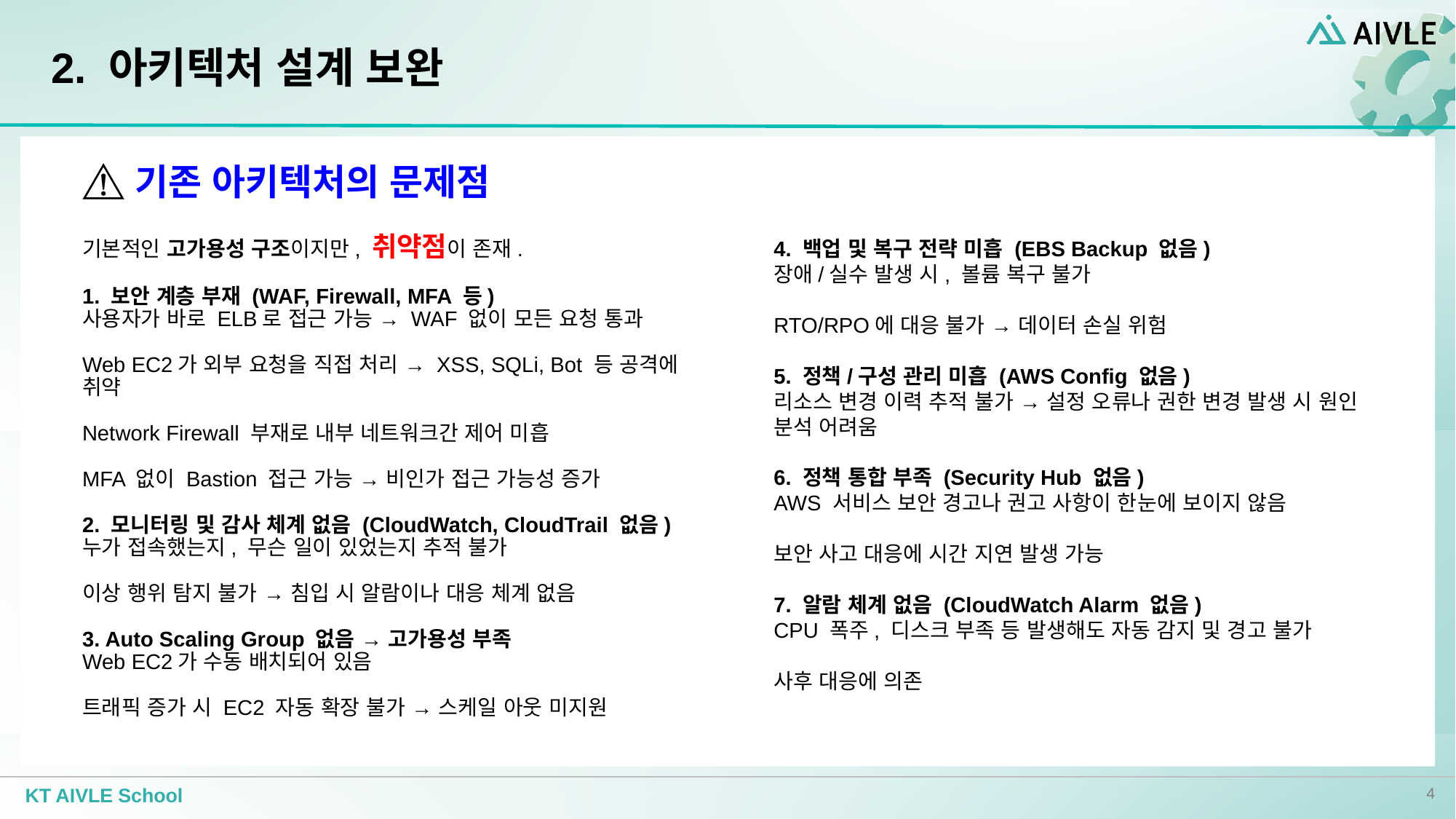

# 2. 아키텍처 설계 보완
⚠️기존 아키텍처의 문제점

기본적인 고가용성 구조이지만, 취약점이 존재.

1. 보안 계층 부재 (WAF, Firewall, MFA 등)
사용자가 바로 ELB로 접근 가능 → WAF 없이 모든 요청 통과

Web EC2가 외부 요청을 직접 처리 → XSS, SQLi, Bot 등 공격에 취약

Network Firewall 부재로 내부 네트워크간 제어 미흡

MFA 없이 Bastion 접근 가능 → 비인가 접근 가능성 증가

2. 모니터링 및 감사 체계 없음 (CloudWatch, CloudTrail 없음)
누가 접속했는지, 무슨 일이 있었는지 추적 불가

이상 행위 탐지 불가 → 침입 시 알람이나 대응 체계 없음

3. Auto Scaling Group 없음 → 고가용성 부족
Web EC2가 수동 배치되어 있음

트래픽 증가 시 EC2 자동 확장 불가 → 스케일 아웃 미지원

4. 백업 및 복구 전략 미흡 (EBS Backup 없음)
장애/실수 발생 시, 볼륨 복구 불가

RTO/RPO에 대응 불가 → 데이터 손실 위험

5. 정책/구성 관리 미흡 (AWS Config 없음)
리소스 변경 이력 추적 불가 → 설정 오류나 권한 변경 발생 시 원인 분석 어려움

6. 정책 통합 부족 (Security Hub 없음)
AWS 서비스 보안 경고나 권고 사항이 한눈에 보이지 않음

보안 사고 대응에 시간 지연 발생 가능

7. 알람 체계 없음 (CloudWatch Alarm 없음)
CPU 폭주, 디스크 부족 등 발생해도 자동 감지 및 경고 불가

사후 대응에 의존